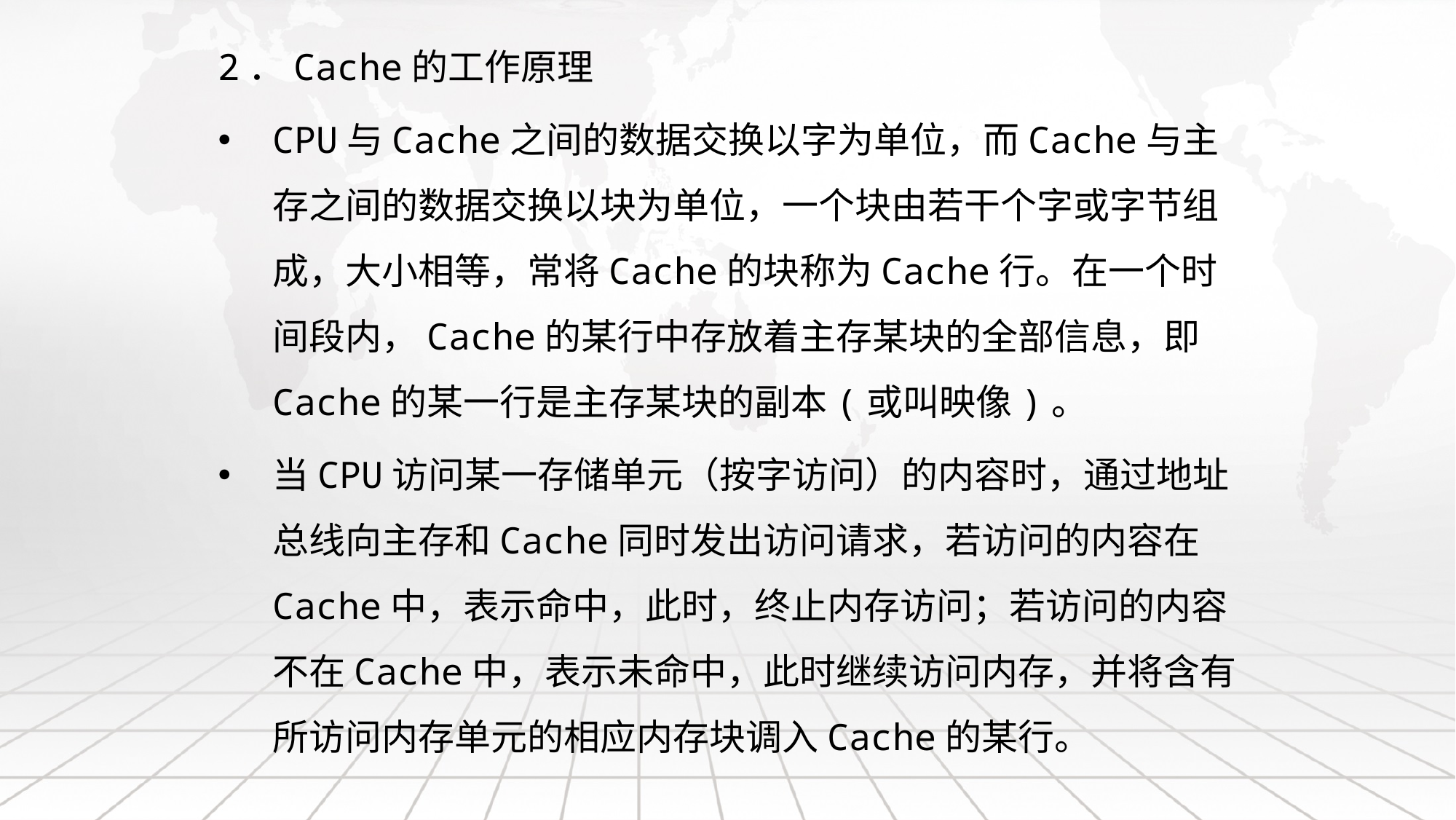

2．Cache的工作原理
CPU与Cache之间的数据交换以字为单位，而Cache与主存之间的数据交换以块为单位，一个块由若干个字或字节组成，大小相等，常将Cache的块称为Cache行。在一个时间段内，Cache的某行中存放着主存某块的全部信息，即Cache的某一行是主存某块的副本(或叫映像)。
当CPU访问某一存储单元（按字访问）的内容时，通过地址总线向主存和Cache同时发出访问请求，若访问的内容在Cache中，表示命中，此时，终止内存访问；若访问的内容不在Cache中，表示未命中，此时继续访问内存，并将含有所访问内存单元的相应内存块调入Cache的某行。